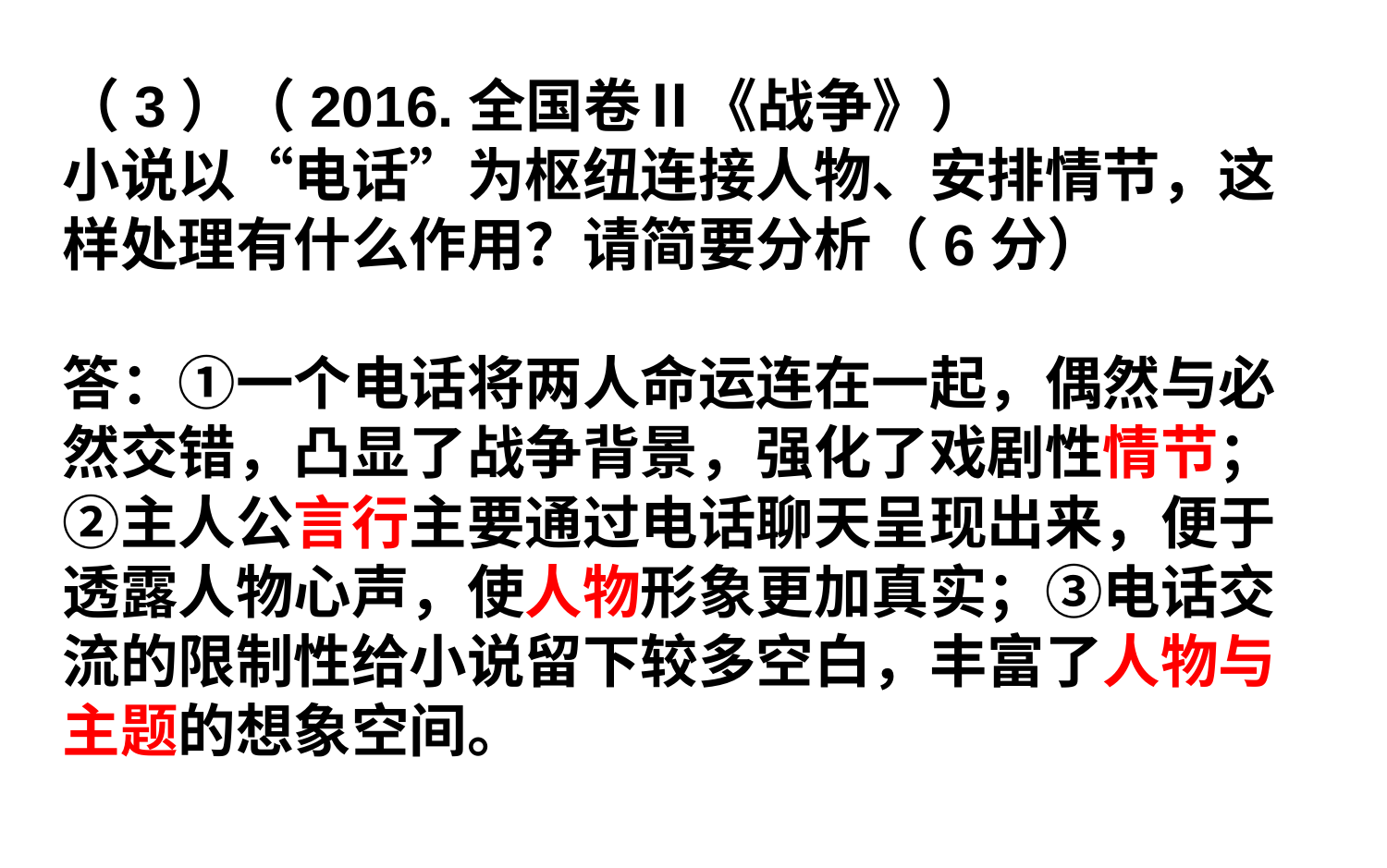

（3）（2016.全国卷Ⅱ《战争》）
小说以“电话”为枢纽连接人物、安排情节，这样处理有什么作用？请简要分析（6分）

答：①一个电话将两人命运连在一起，偶然与必然交错，凸显了战争背景，强化了戏剧性情节；②主人公言行主要通过电话聊天呈现出来，便于透露人物心声，使人物形象更加真实；③电话交流的限制性给小说留下较多空白，丰富了人物与主题的想象空间。